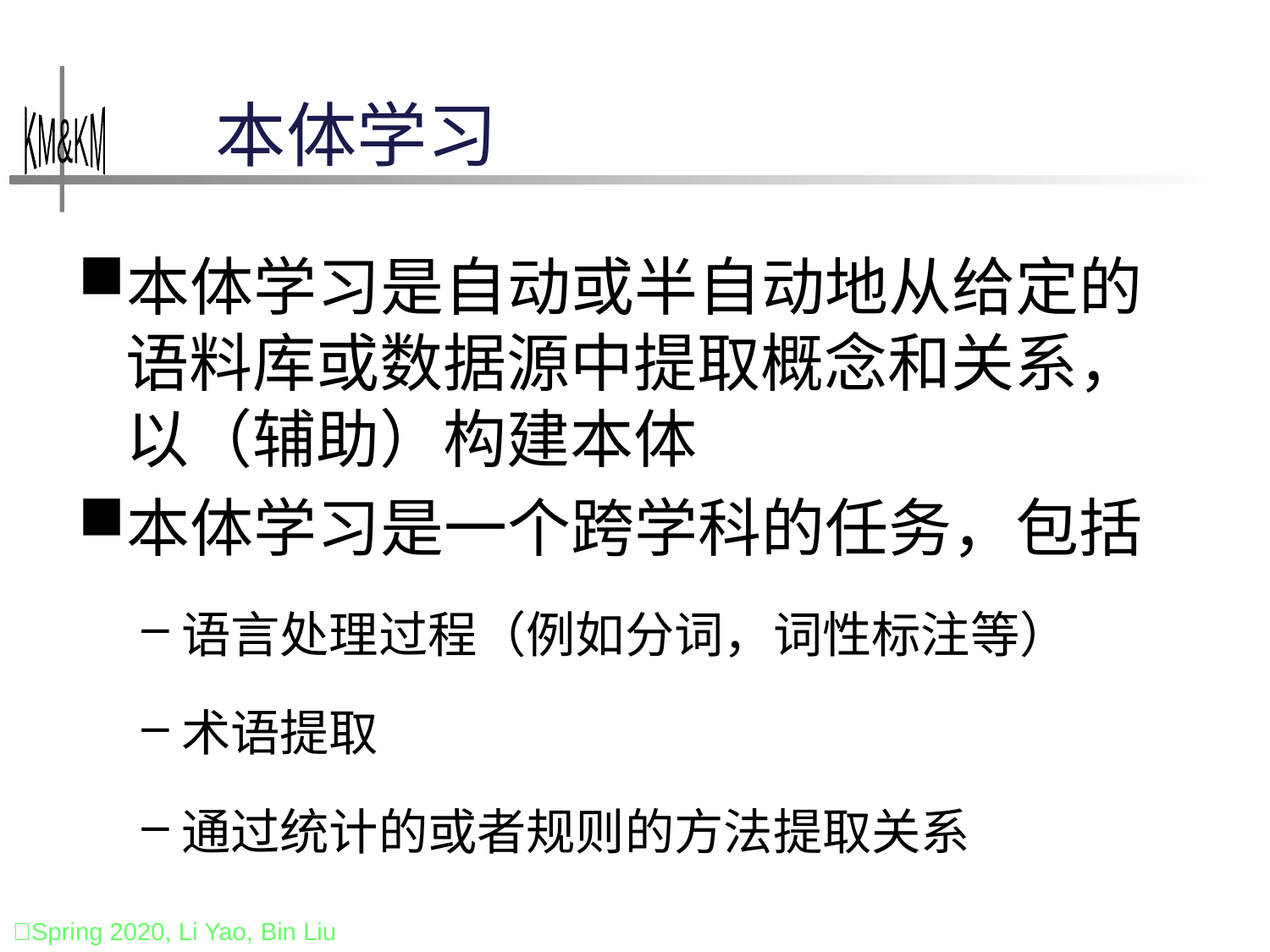

# 本体学习
本体学习是自动或半自动地从给定的语料库或数据源中提取概念和关系，以（辅助）构建本体
本体学习是一个跨学科的任务，包括
语言处理过程（例如分词，词性标注等）
术语提取
通过统计的或者规则的方法提取关系